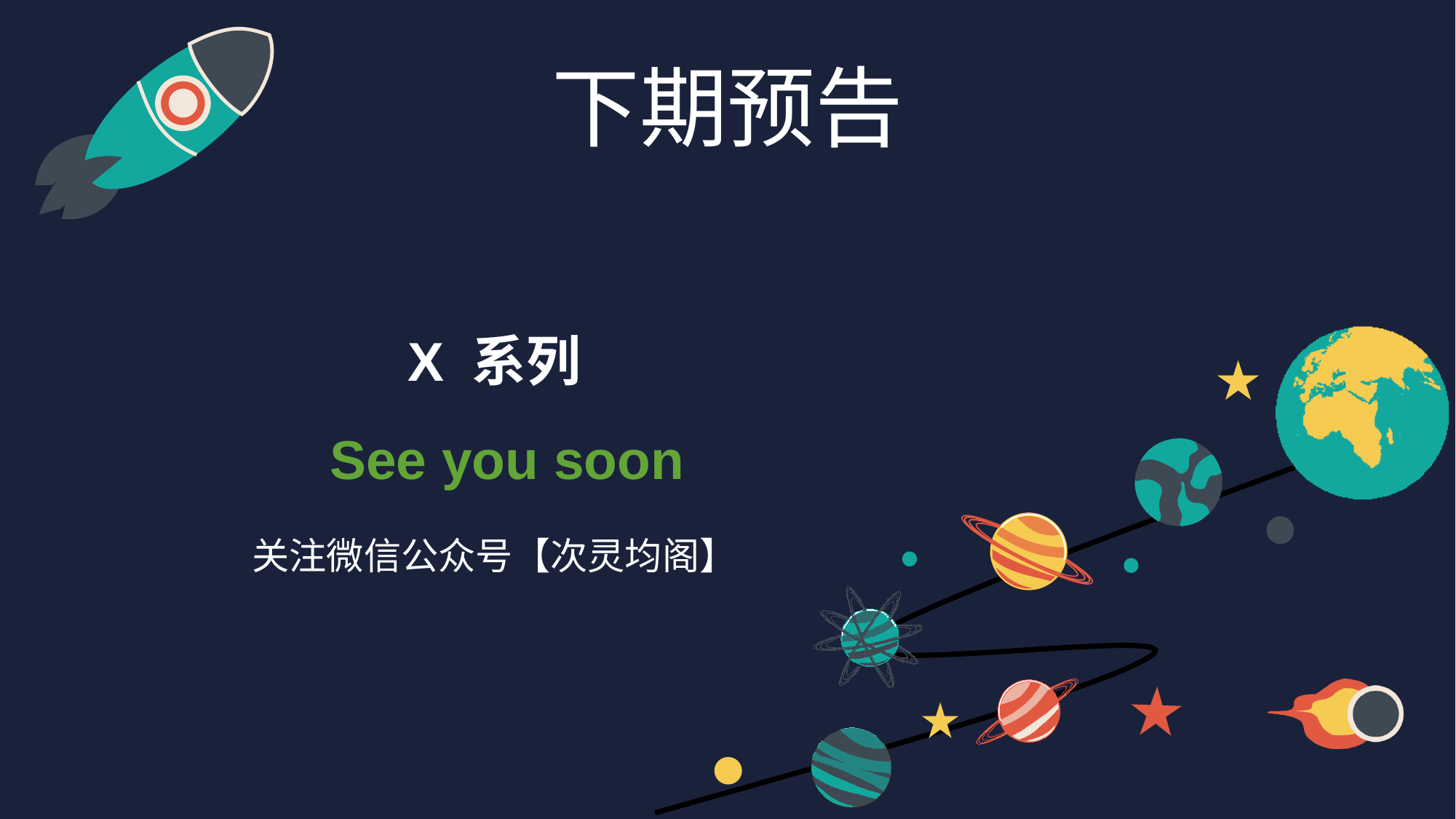

下期预告
# X 系列 See you soon
关注微信公众号【次灵均阁】